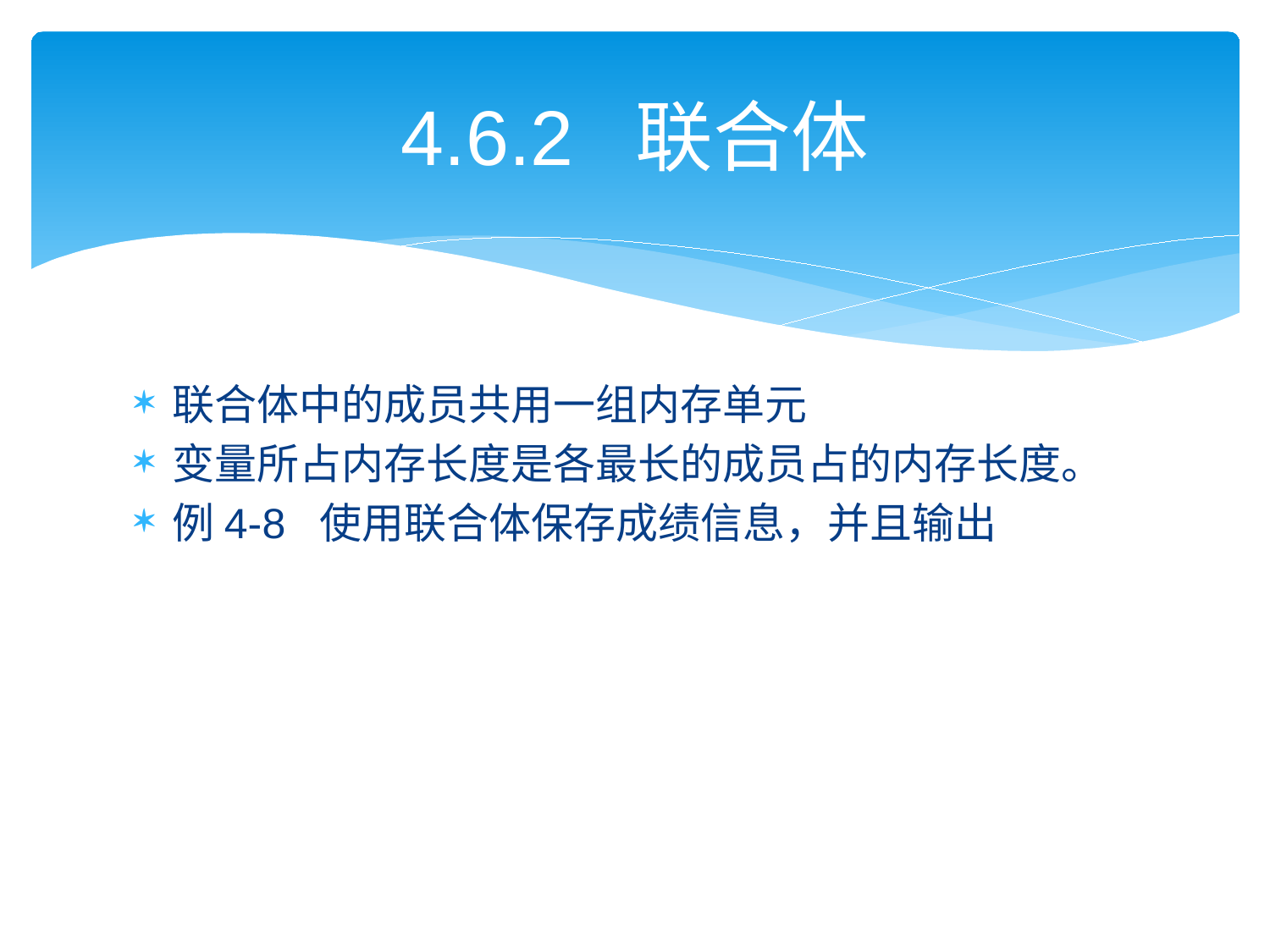

# 4.6.2  联合体
联合体中的成员共用一组内存单元
变量所占内存长度是各最长的成员占的内存长度。
例4-8  使用联合体保存成绩信息，并且输出